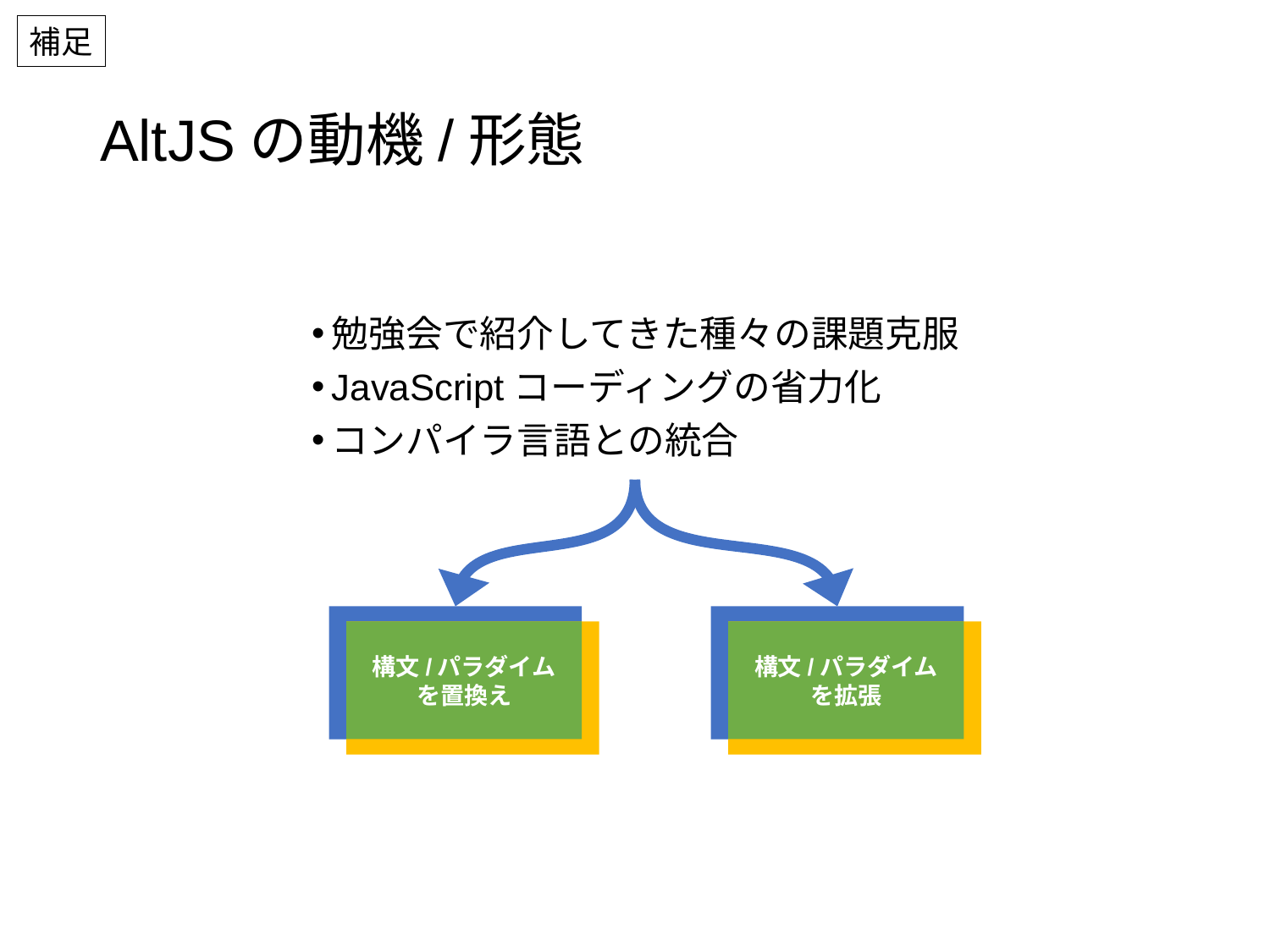

補足
# AltJSの動機/形態
勉強会で紹介してきた種々の課題克服
JavaScriptコーディングの省力化
コンパイラ言語との統合

構文/パラダイム
を置換え

構文/パラダイム
を拡張